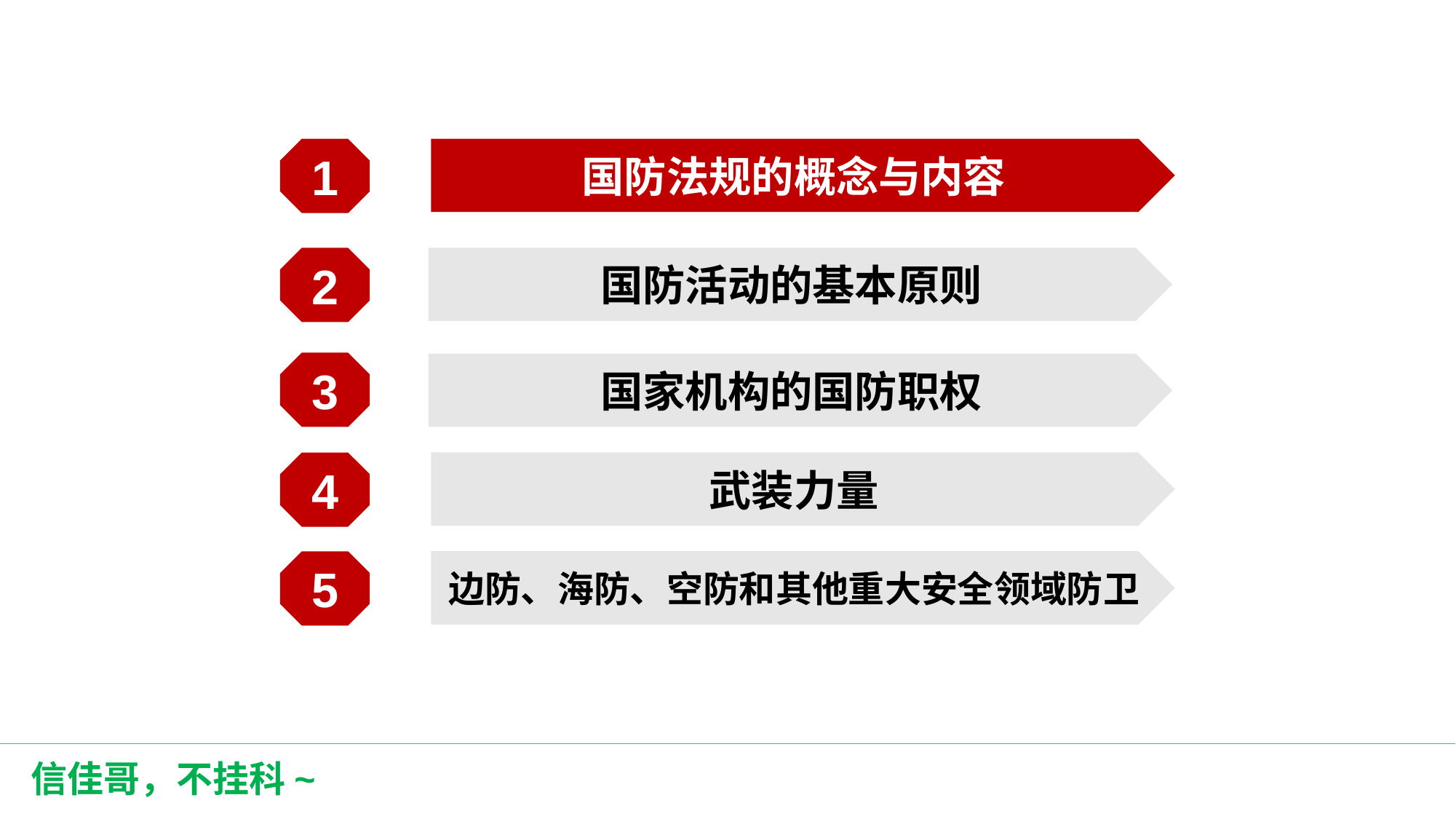

1
国防法规的概念与内容
2
国防活动的基本原则
3
国家机构的国防职权
4
武装力量
5
边防、海防、空防和其他重大安全领域防卫